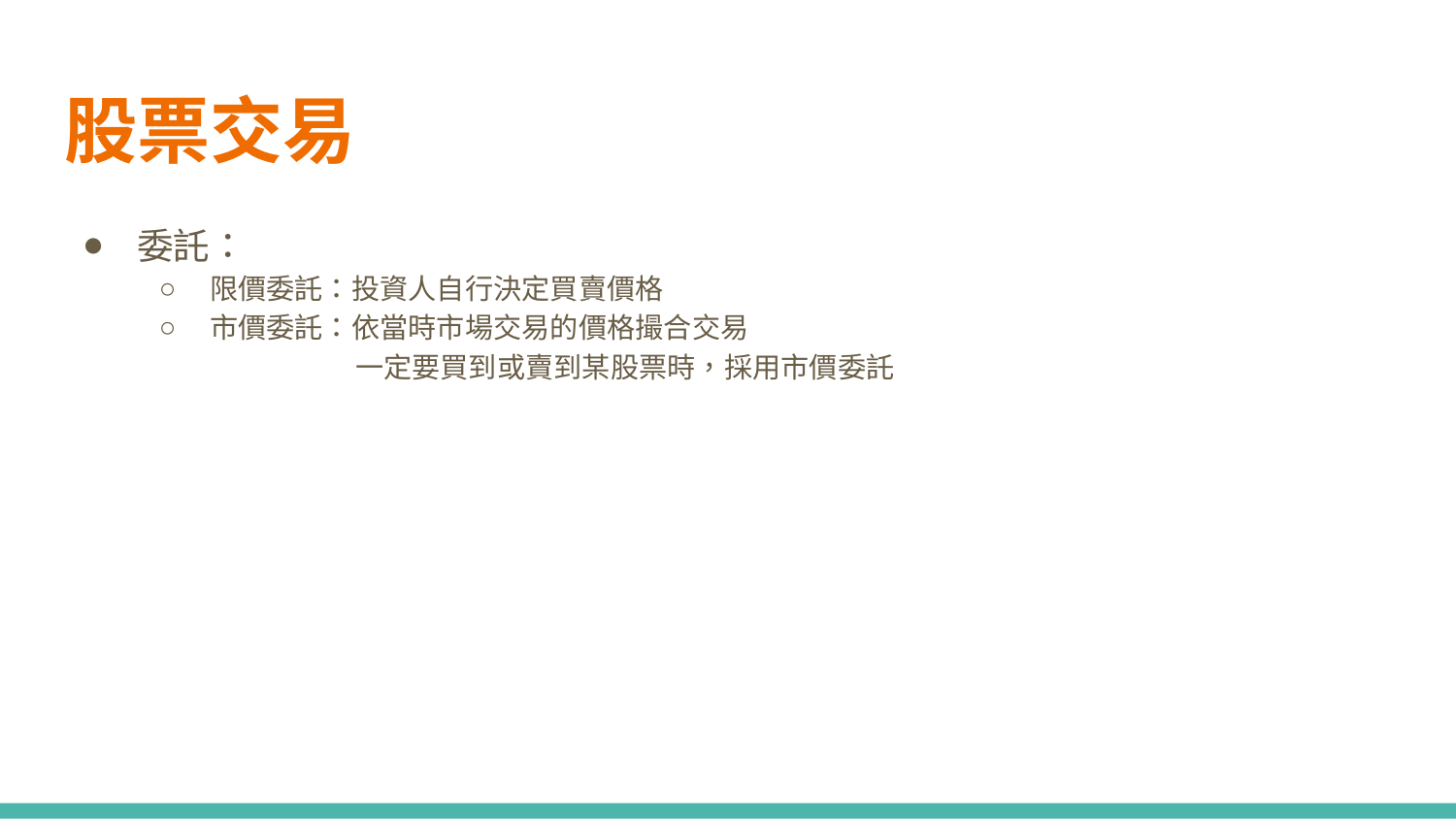

# 股票交易
委託：
限價委託：投資人自行決定買賣價格
市價委託：依當時市場交易的價格撮合交易
	一定要買到或賣到某股票時，採用市價委託